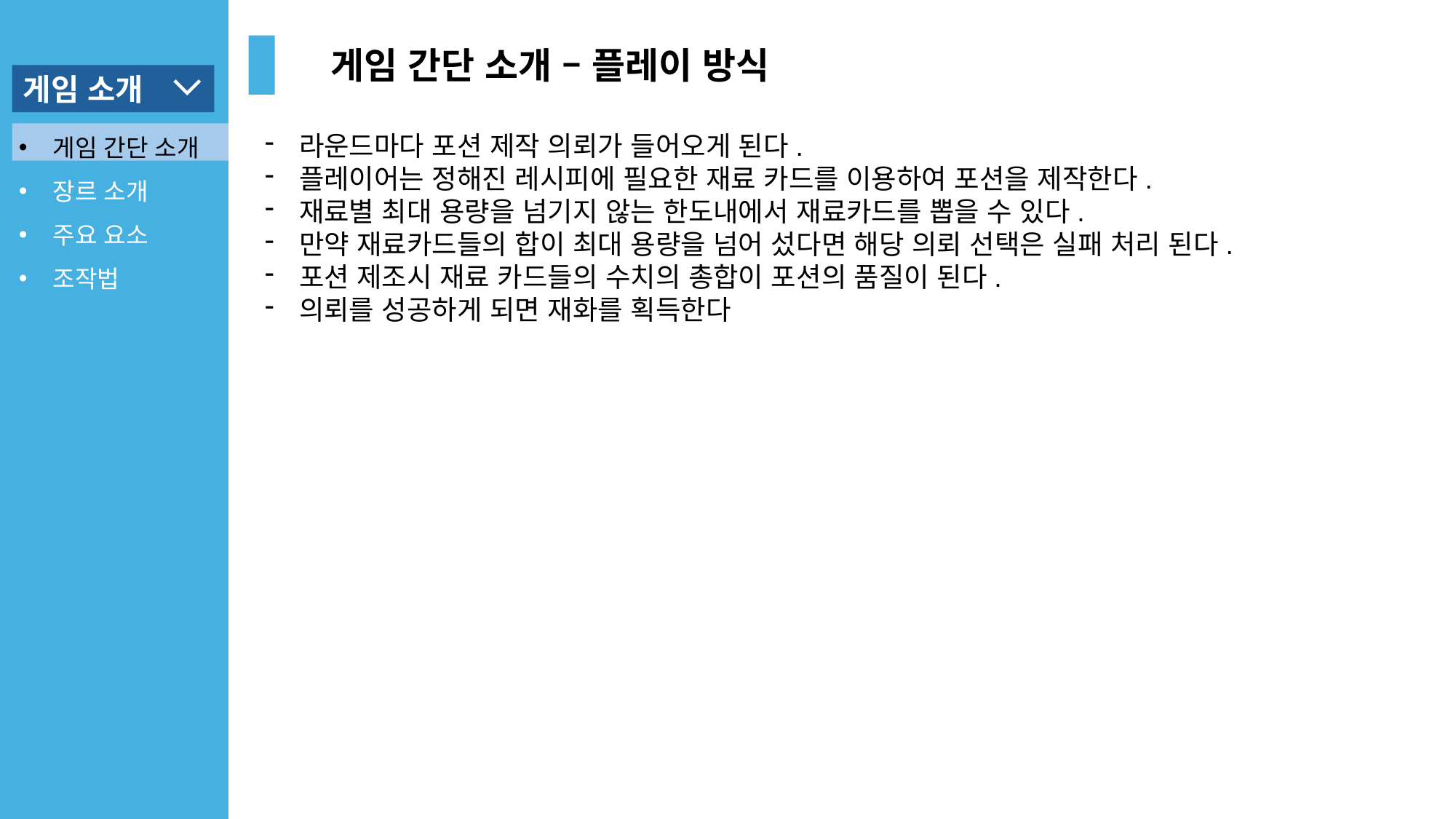

게임 간단 소개 – 플레이 방식
게임 소개

게임 간단 소개
장르 소개
주요 요소
조작법

라운드마다 포션 제작 의뢰가 들어오게 된다.
플레이어는 정해진 레시피에 필요한 재료 카드를 이용하여 포션을 제작한다.
재료별 최대 용량을 넘기지 않는 한도내에서 재료카드를 뽑을 수 있다.
만약 재료카드들의 합이 최대 용량을 넘어 섰다면 해당 의뢰 선택은 실패 처리 된다.
포션 제조시 재료 카드들의 수치의 총합이 포션의 품질이 된다.
의뢰를 성공하게 되면 재화를 획득한다